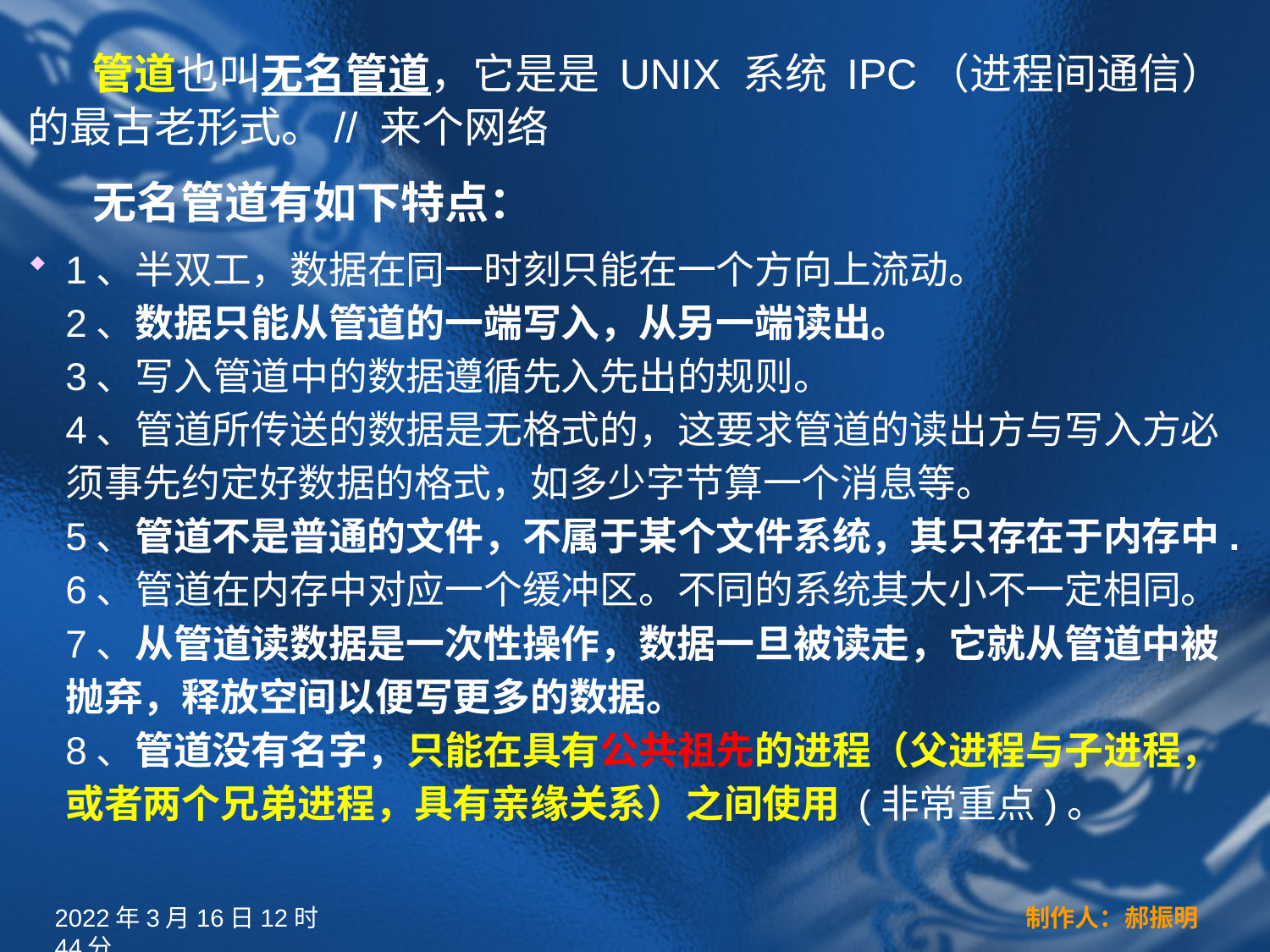

管道也叫无名管道，它是是 UNIX 系统 IPC（进程间通信） 的最古老形式。// 来个网络
    无名管道有如下特点：
1、半双工，数据在同一时刻只能在一个方向上流动。
2、数据只能从管道的一端写入，从另一端读出。
3、写入管道中的数据遵循先入先出的规则。
4、管道所传送的数据是无格式的，这要求管道的读出方与写入方必须事先约定好数据的格式，如多少字节算一个消息等。
5、管道不是普通的文件，不属于某个文件系统，其只存在于内存中.
6、管道在内存中对应一个缓冲区。不同的系统其大小不一定相同。
7、从管道读数据是一次性操作，数据一旦被读走，它就从管道中被抛弃，释放空间以便写更多的数据。
8、管道没有名字，只能在具有公共祖先的进程（父进程与子进程，或者两个兄弟进程，具有亲缘关系）之间使用 (非常重点)。
2022年3月16日12时44分
制作人：郝振明